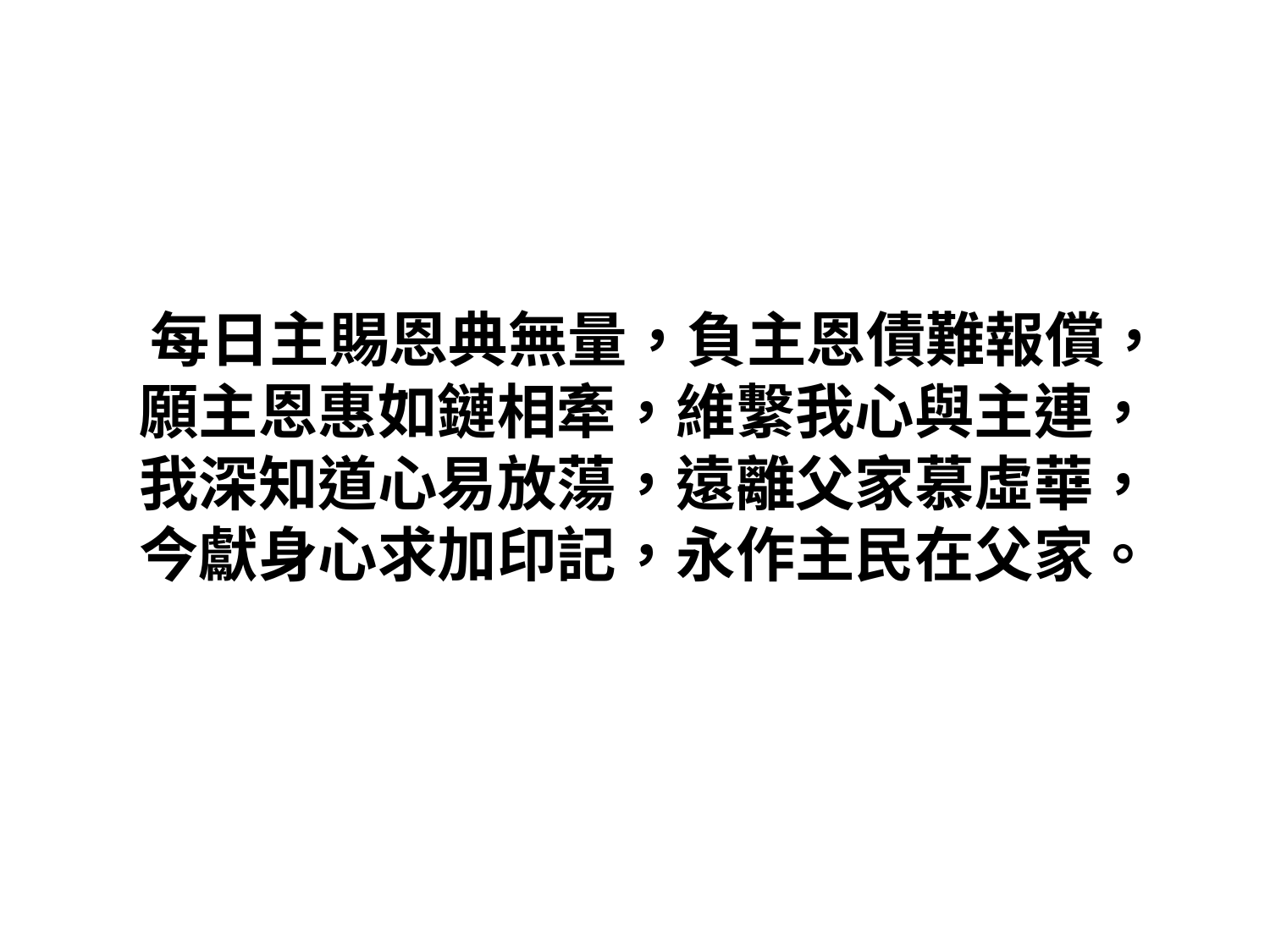

#
    每日主賜恩典無量，負主恩債難報償，
願主恩惠如鏈相牽，維繫我心與主連，
我深知道心易放蕩，遠離父家慕虛華，
今獻身心求加印記，永作主民在父家。